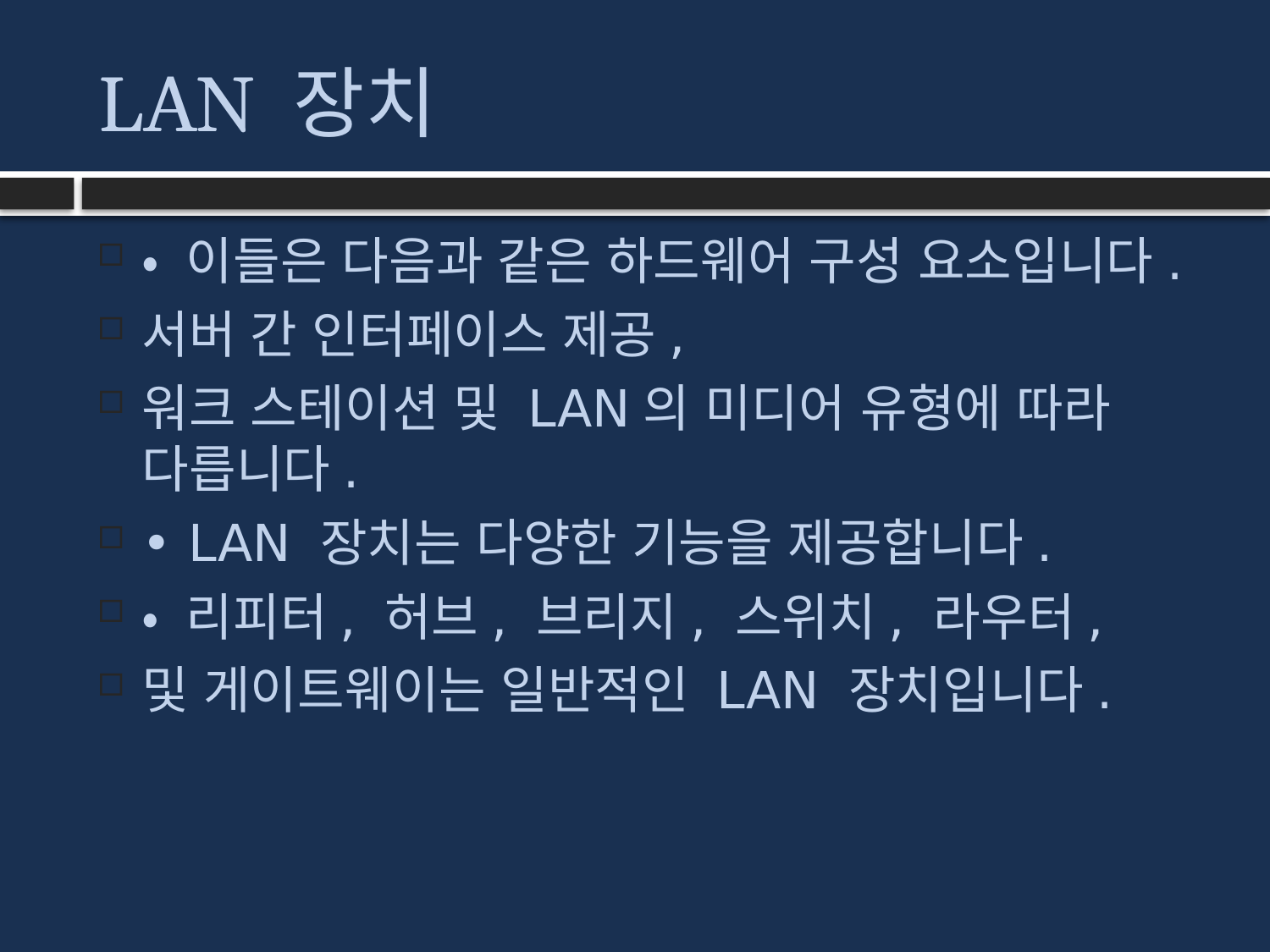

# LAN 장치
• 이들은 다음과 같은 하드웨어 구성 요소입니다.
서버 간 인터페이스 제공,
워크 스테이션 및 LAN의 미디어 유형에 따라 다릅니다.
• LAN 장치는 다양한 기능을 제공합니다.
• 리피터, 허브, 브리지, 스위치, 라우터,
및 게이트웨이는 일반적인 LAN 장치입니다.